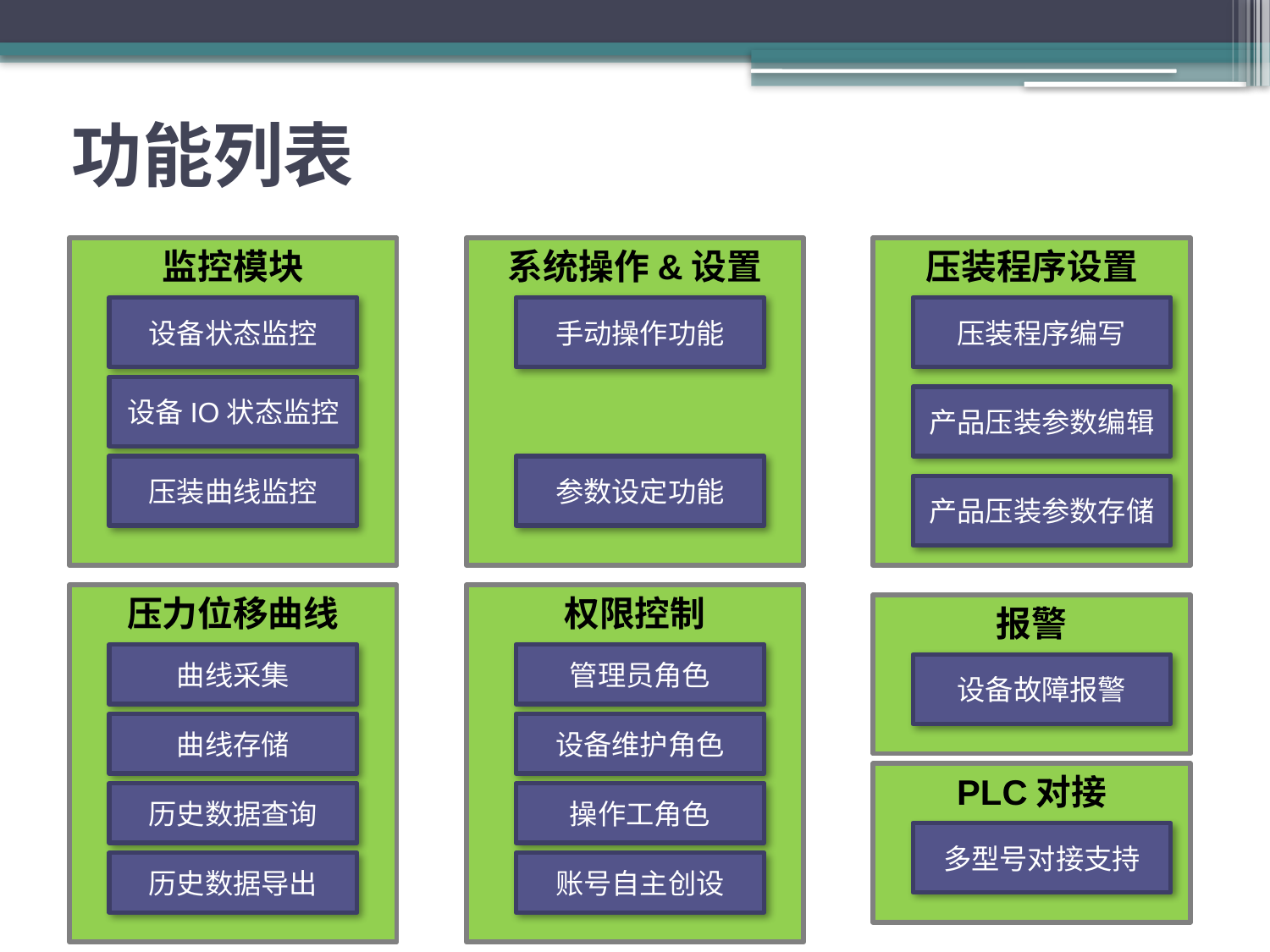

# 功能列表
监控模块
系统操作&设置
压装程序设置
设备状态监控
手动操作功能
压装程序编写
设备IO状态监控
产品压装参数编辑
压装曲线监控
参数设定功能
产品压装参数存储
压力位移曲线
权限控制
报警
曲线采集
管理员角色
设备故障报警
曲线存储
设备维护角色
PLC对接
历史数据查询
操作工角色
多型号对接支持
历史数据导出
账号自主创设